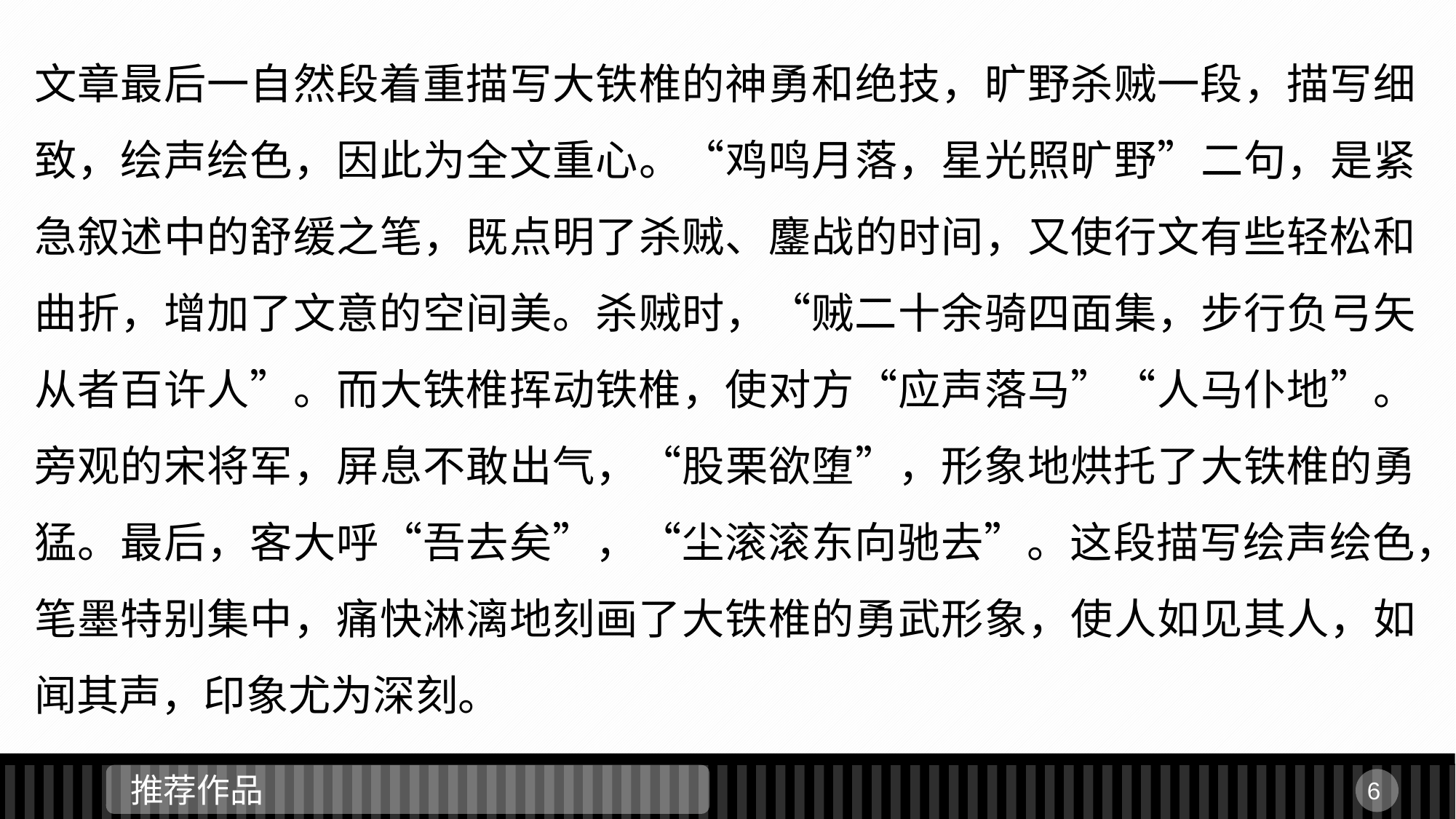

文章最后一自然段着重描写大铁椎的神勇和绝技，旷野杀贼一段，描写细致，绘声绘色，因此为全文重心。“鸡鸣月落，星光照旷野”二句，是紧急叙述中的舒缓之笔，既点明了杀贼、鏖战的时间，又使行文有些轻松和曲折，增加了文意的空间美。杀贼时，“贼二十余骑四面集，步行负弓矢从者百许人”。而大铁椎挥动铁椎，使对方“应声落马”“人马仆地”。旁观的宋将军，屏息不敢出气，“股栗欲堕”，形象地烘托了大铁椎的勇猛。最后，客大呼“吾去矣”，“尘滚滚东向驰去”。这段描写绘声绘色，笔墨特别集中，痛快淋漓地刻画了大铁椎的勇武形象，使人如见其人，如闻其声，印象尤为深刻。